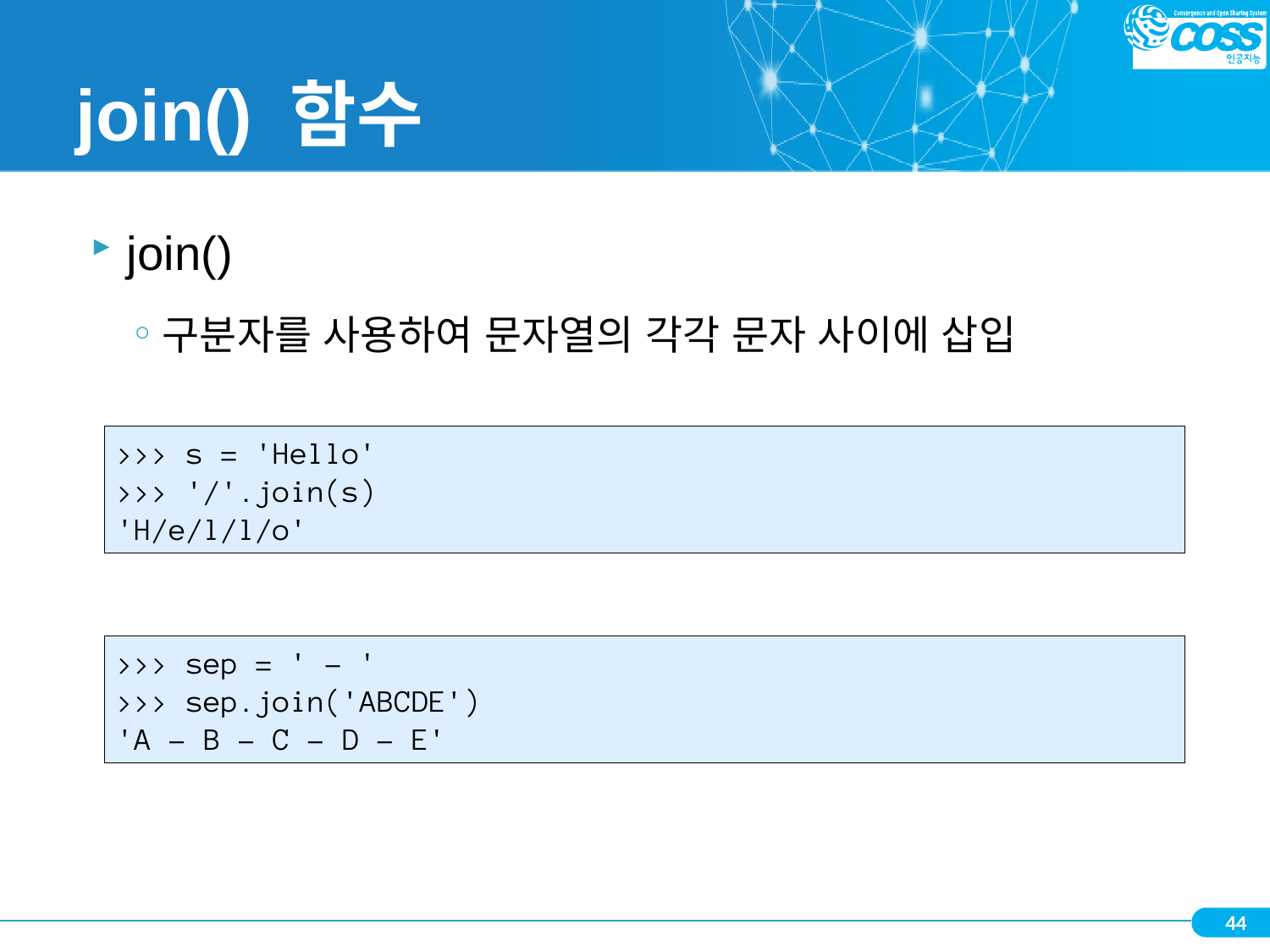

# join() 함수
join()
구분자를 사용하여 문자열의 각각 문자 사이에 삽입
>>> s = 'Hello'
>>> '/'.join(s)
'H/e/l/l/o'
>>> sep = ' - '
>>> sep.join('ABCDE')
'A - B - C - D - E'